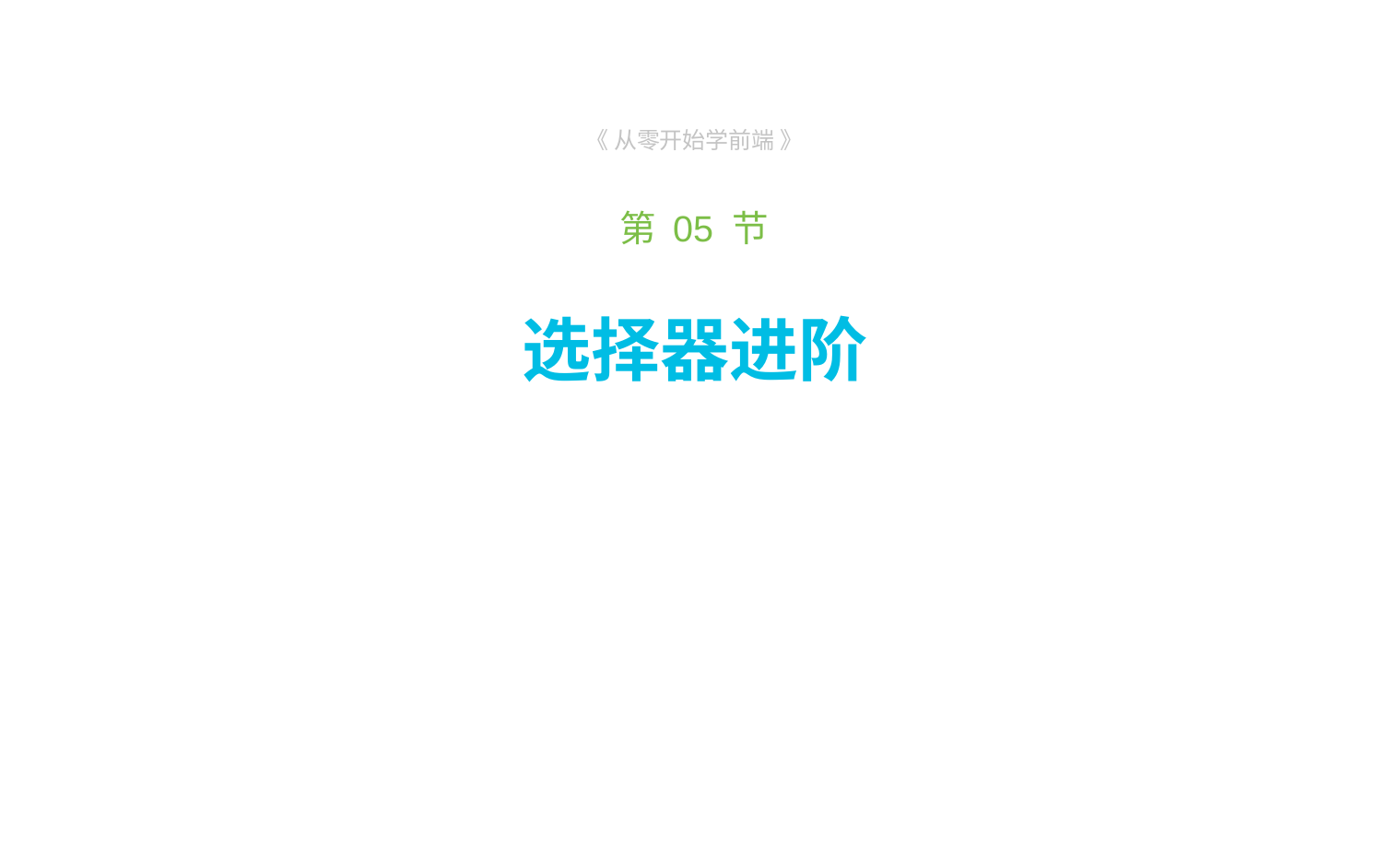

《 从零开始学前端 》
第 05 节
# 选择器进阶